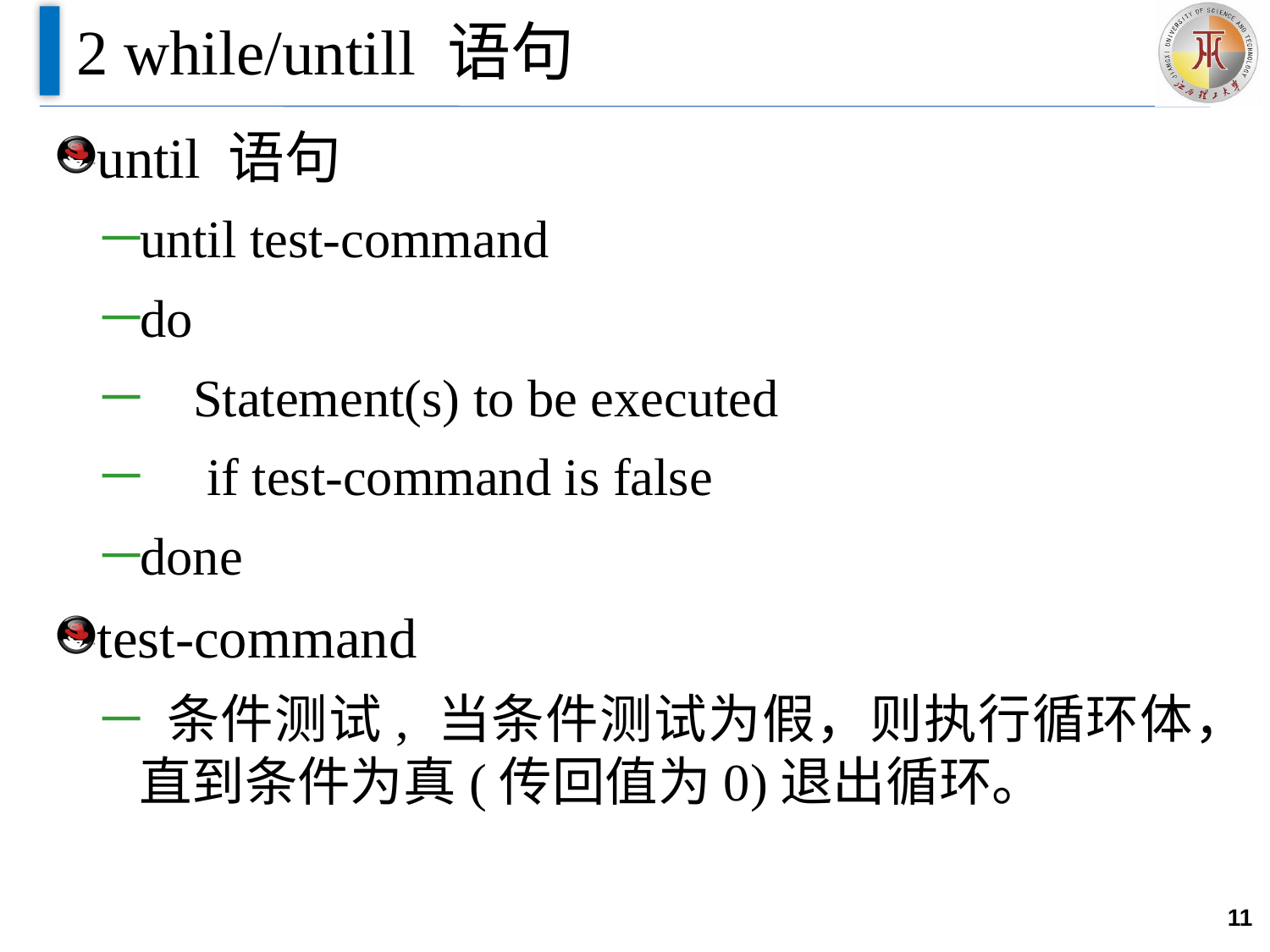

# 2 while/untill 语句
until 语句
until test-command
do
    Statement(s) to be executed
     if test-command is false
done
test-command
 条件测试, 当条件测试为假，则执行循环体，直到条件为真(传回值为0)退出循环。
11